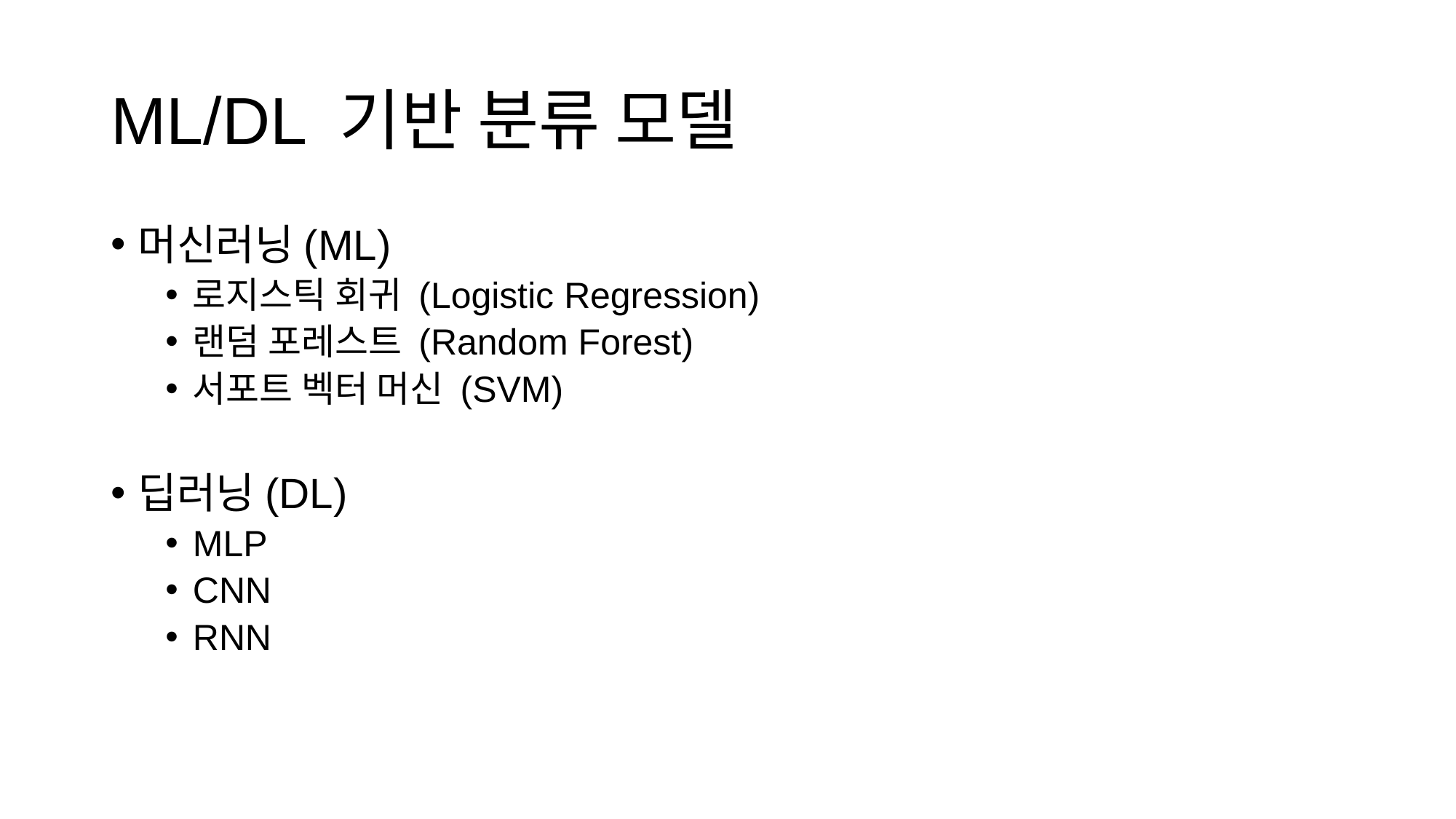

# ML/DL 기반 분류 모델
머신러닝(ML)
로지스틱 회귀 (Logistic Regression)
랜덤 포레스트 (Random Forest)
서포트 벡터 머신 (SVM)

딥러닝(DL)
MLP
CNN
RNN